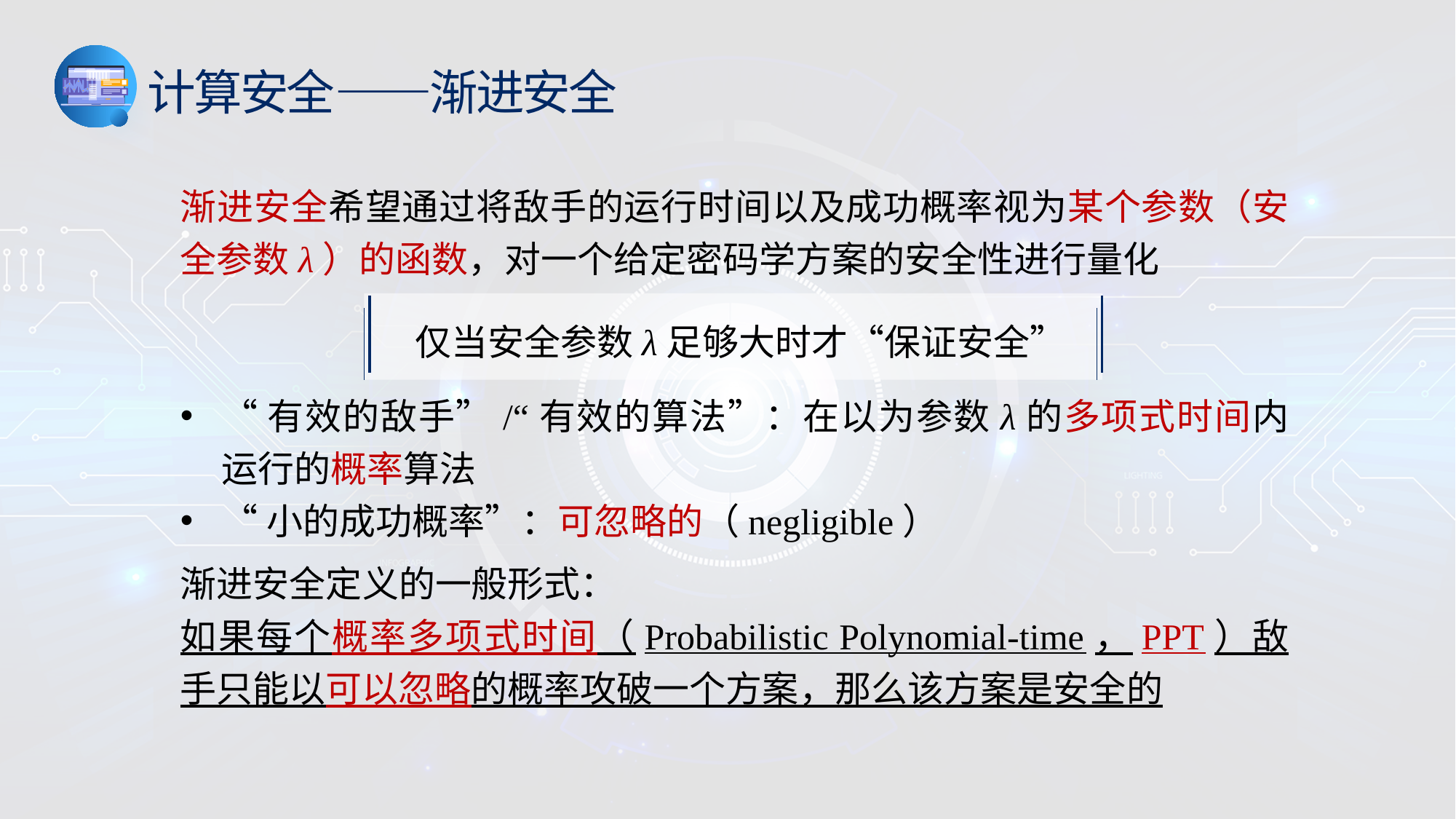

计算安全——渐进安全

渐进安全希望通过将敌手的运行时间以及成功概率视为某个参数（安全参数λ）的函数，对一个给定密码学方案的安全性进行量化

“有效的敌手”/“有效的算法”：在以为参数λ的多项式时间内运行的概率算法
“小的成功概率”：可忽略的（negligible）

仅当安全参数λ足够大时才“保证安全”
渐进安全定义的一般形式：
如果每个概率多项式时间（Probabilistic Polynomial-time，PPT）敌手只能以可以忽略的概率攻破一个方案，那么该方案是安全的